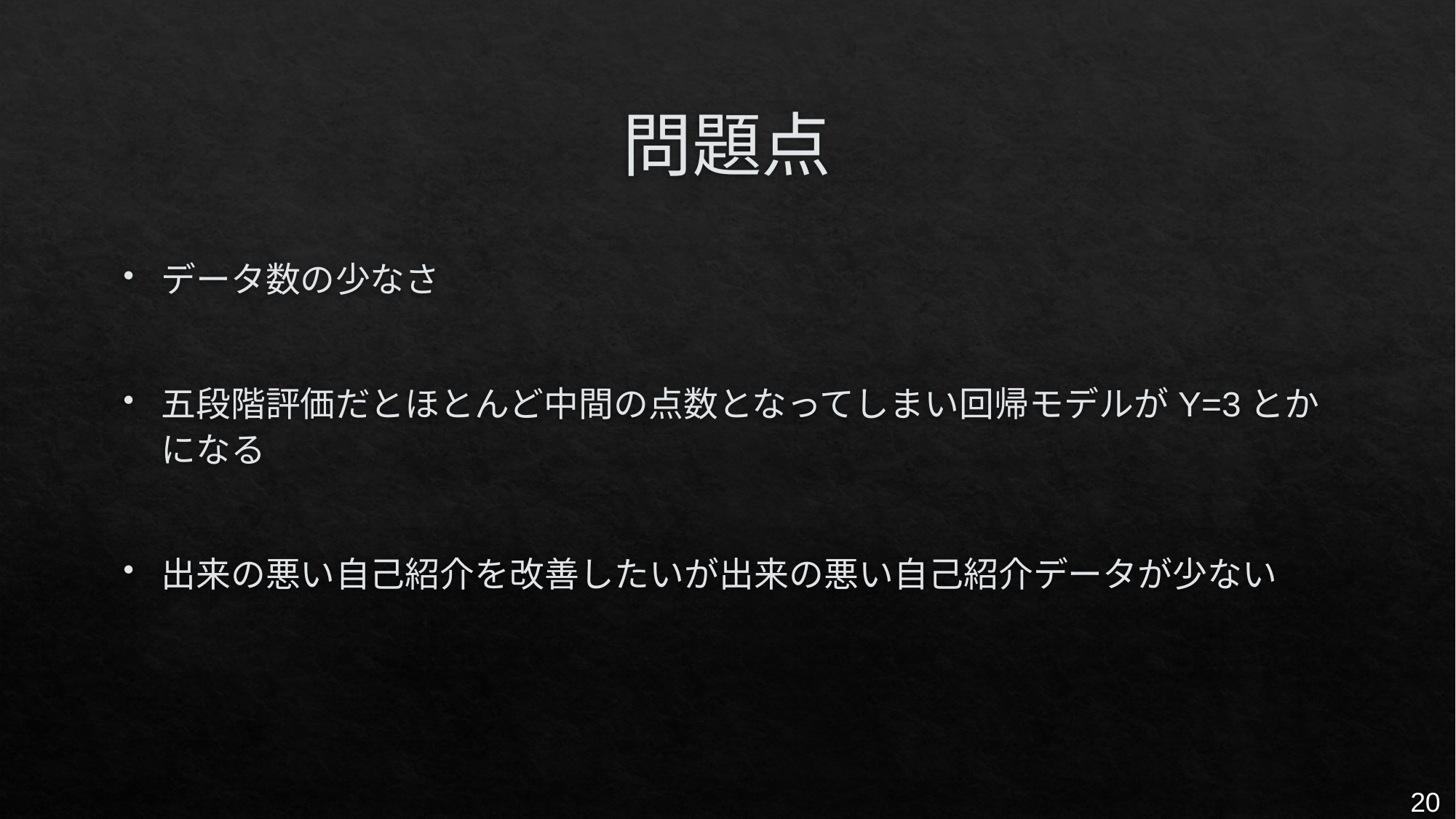

# 問題点
データ数の少なさ

五段階評価だとほとんど中間の点数となってしまい回帰モデルがY=3とかになる

出来の悪い自己紹介を改善したいが出来の悪い自己紹介データが少ない
20